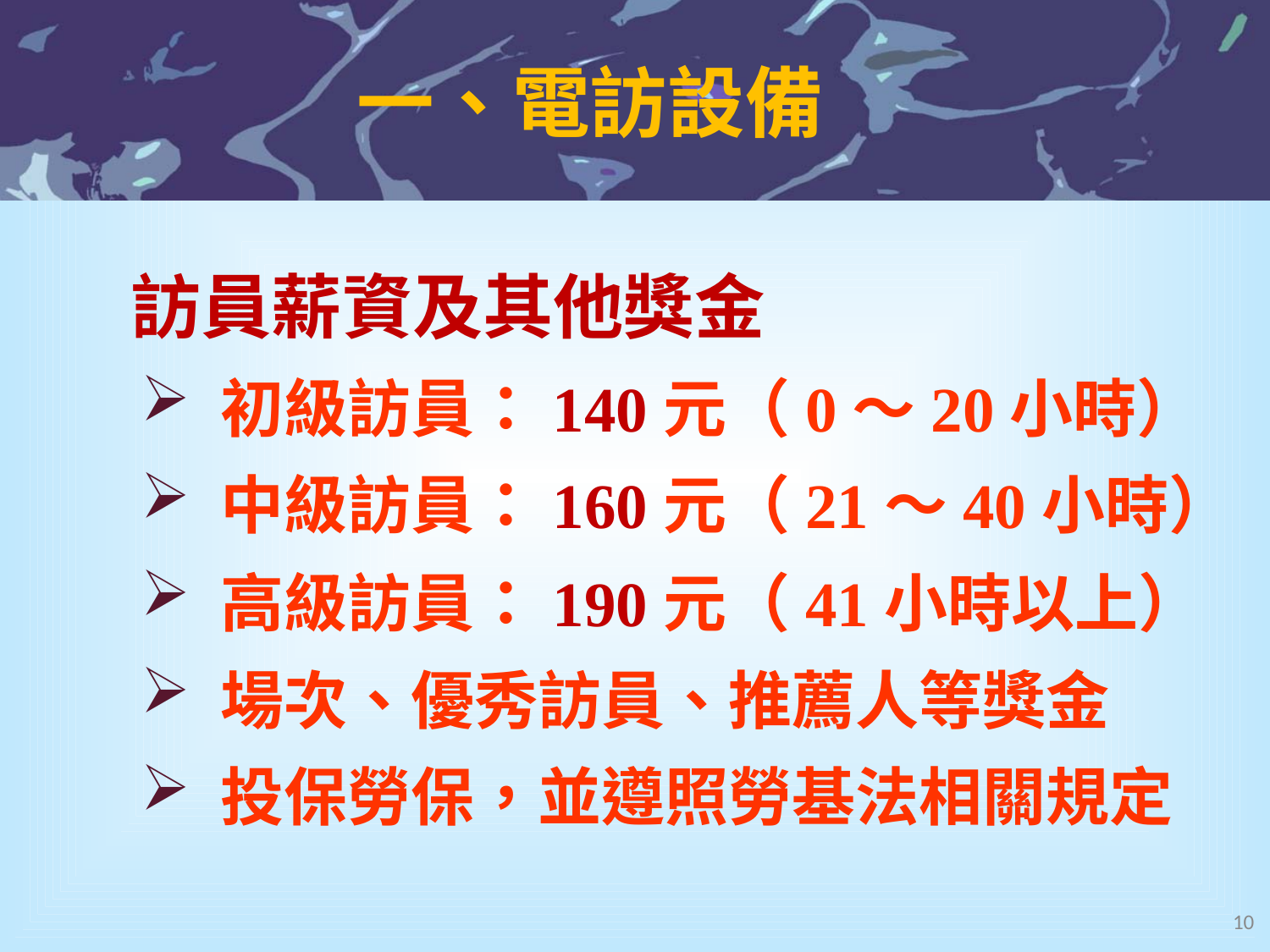

# 一、電訪設備
訪員薪資及其他獎金
初級訪員：140元（0～20小時）
中級訪員：160元（21～40小時）
高級訪員：190元（41小時以上）
場次、優秀訪員、推薦人等獎金
投保勞保，並遵照勞基法相關規定

10